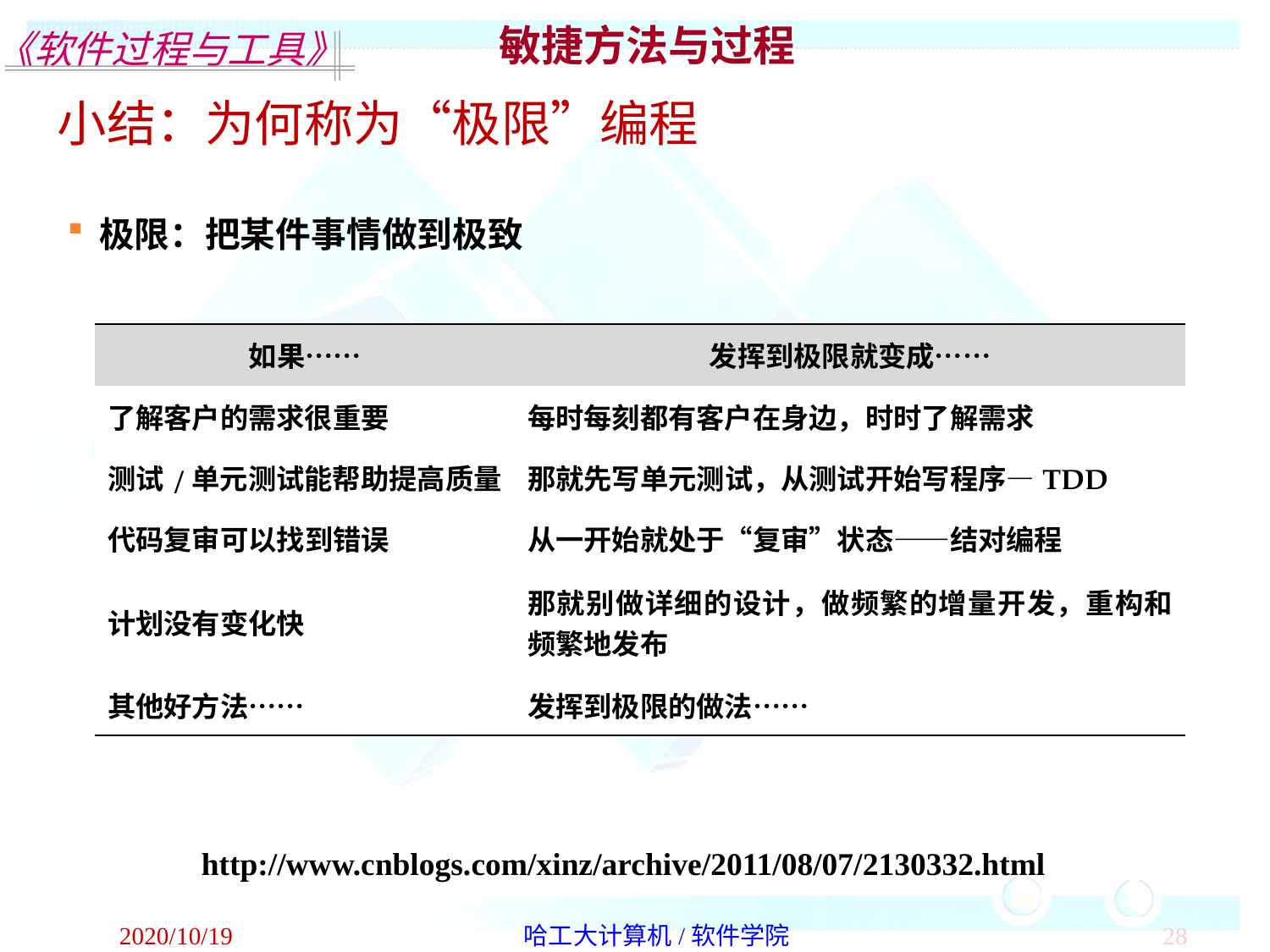

敏捷方法与过程
小结：为何称为“极限”编程
极限：把某件事情做到极致

| 如果…… | 发挥到极限就变成…… |
| --- | --- |
| 了解客户的需求很重要 | 每时每刻都有客户在身边，时时了解需求 |
| 测试/单元测试能帮助提高质量 | 那就先写单元测试，从测试开始写程序—TDD |
| 代码复审可以找到错误 | 从一开始就处于“复审”状态——结对编程 |
| 计划没有变化快 | 那就别做详细的设计，做频繁的增量开发，重构和频繁地发布 |
| 其他好方法…… | 发挥到极限的做法…… |
http://www.cnblogs.com/xinz/archive/2011/08/07/2130332.html